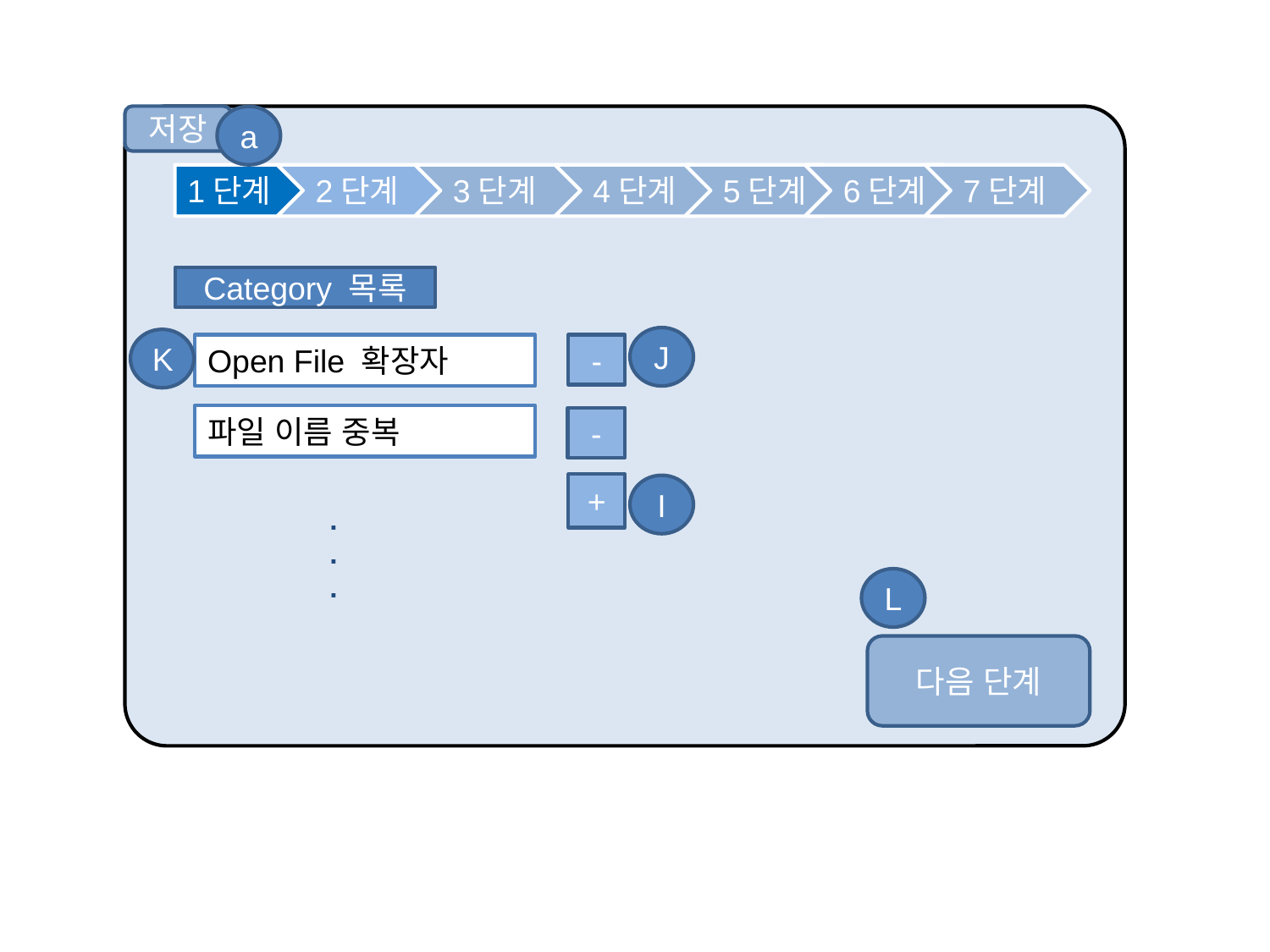

저장
a
1단계
2단계

3단계

4단계

5단계

6단계

7단계

Category 목록
J
K
Open File 확장자
-
파일 이름 중복
-
+
I
.
.
.
L
다음 단계